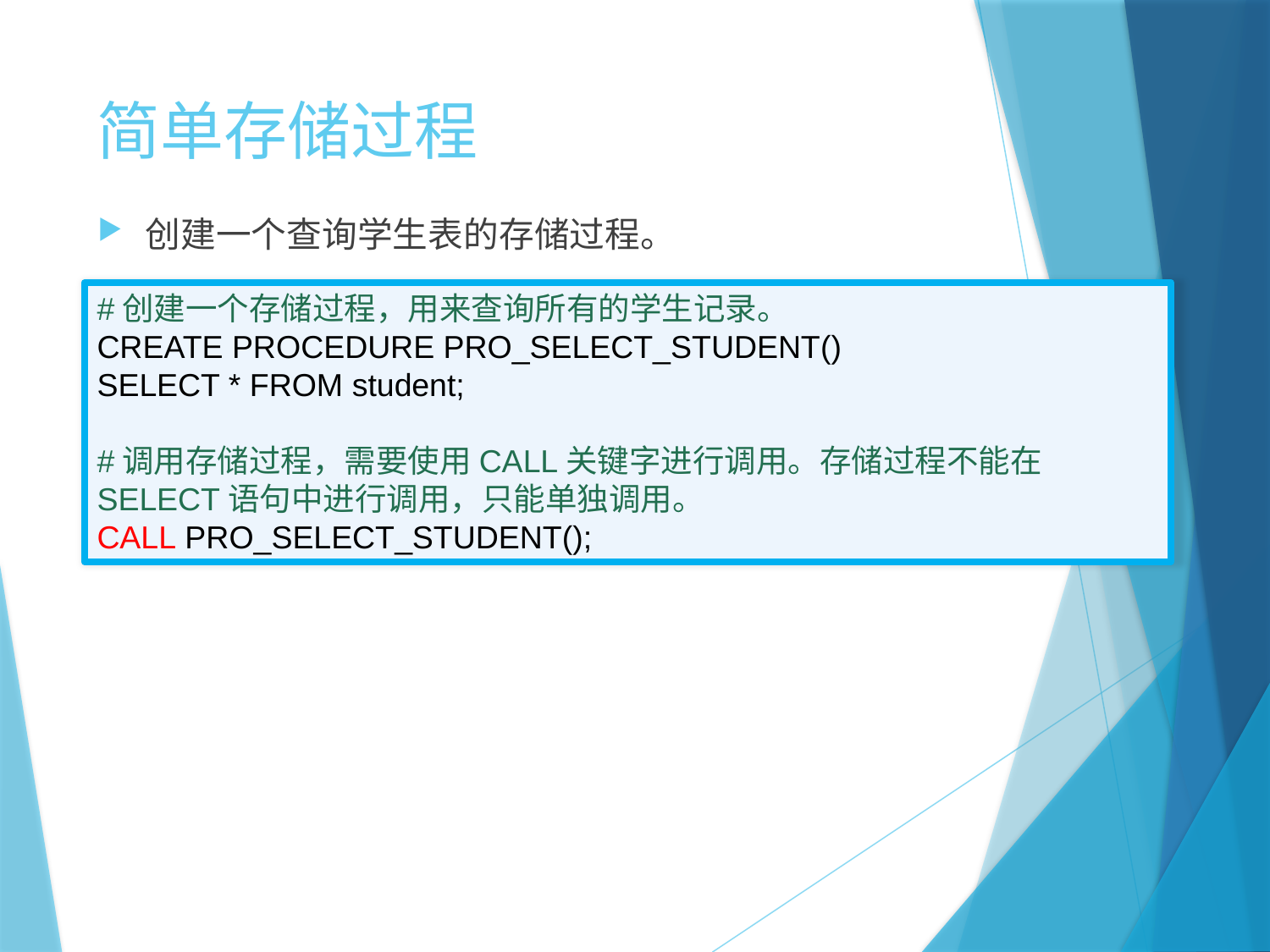

# 简单存储过程
创建一个查询学生表的存储过程。

#创建一个存储过程，用来查询所有的学生记录。
CREATE PROCEDURE PRO_SELECT_STUDENT()
SELECT * FROM student;

#调用存储过程，需要使用CALL关键字进行调用。存储过程不能在SELECT语句中进行调用，只能单独调用。
CALL PRO_SELECT_STUDENT();